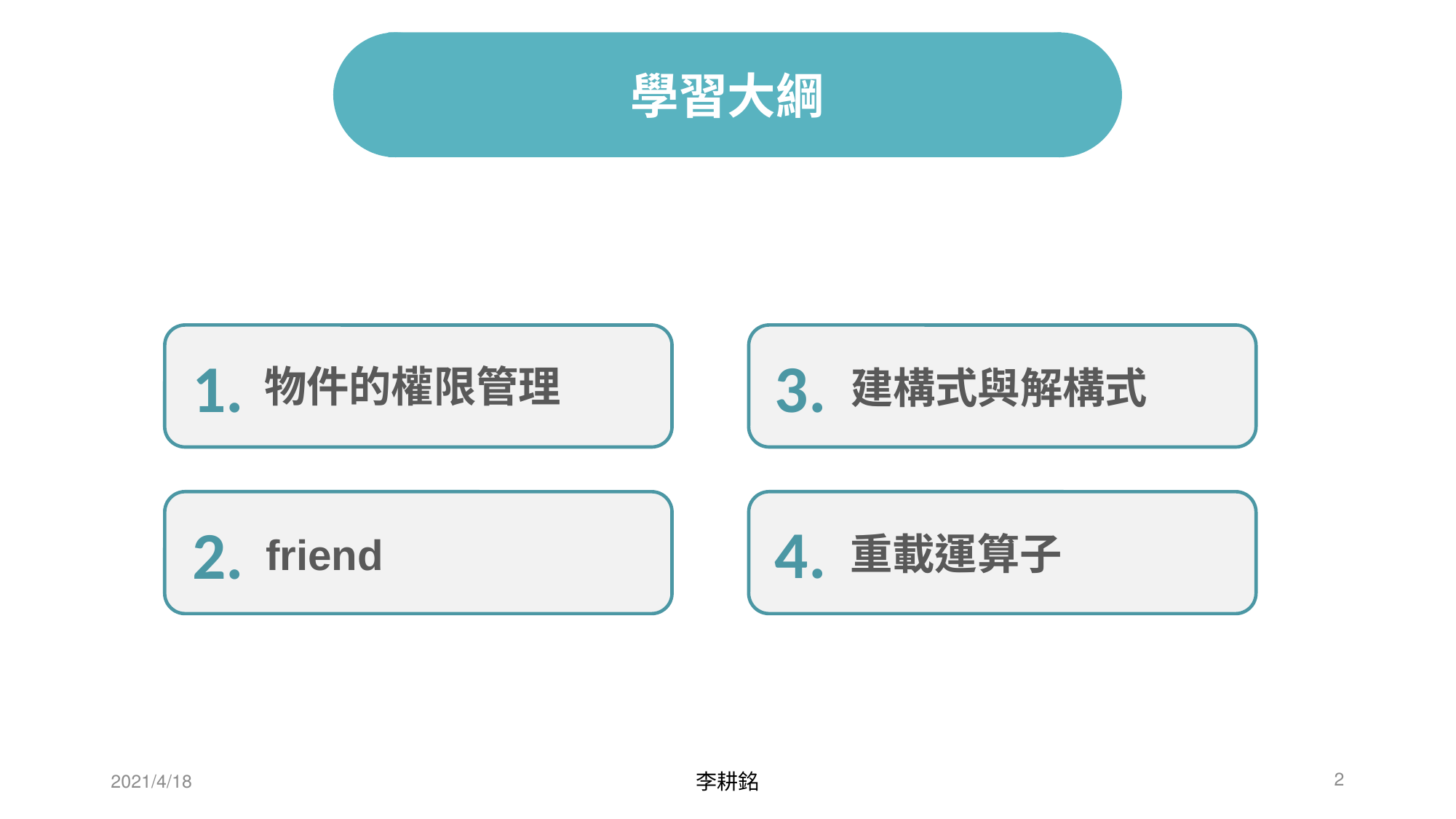

# 學習大綱

3.
1.
物件的權限管理
建構式與解構式

4.
2.
重載運算子
friend
2021/4/18
李耕銘
2